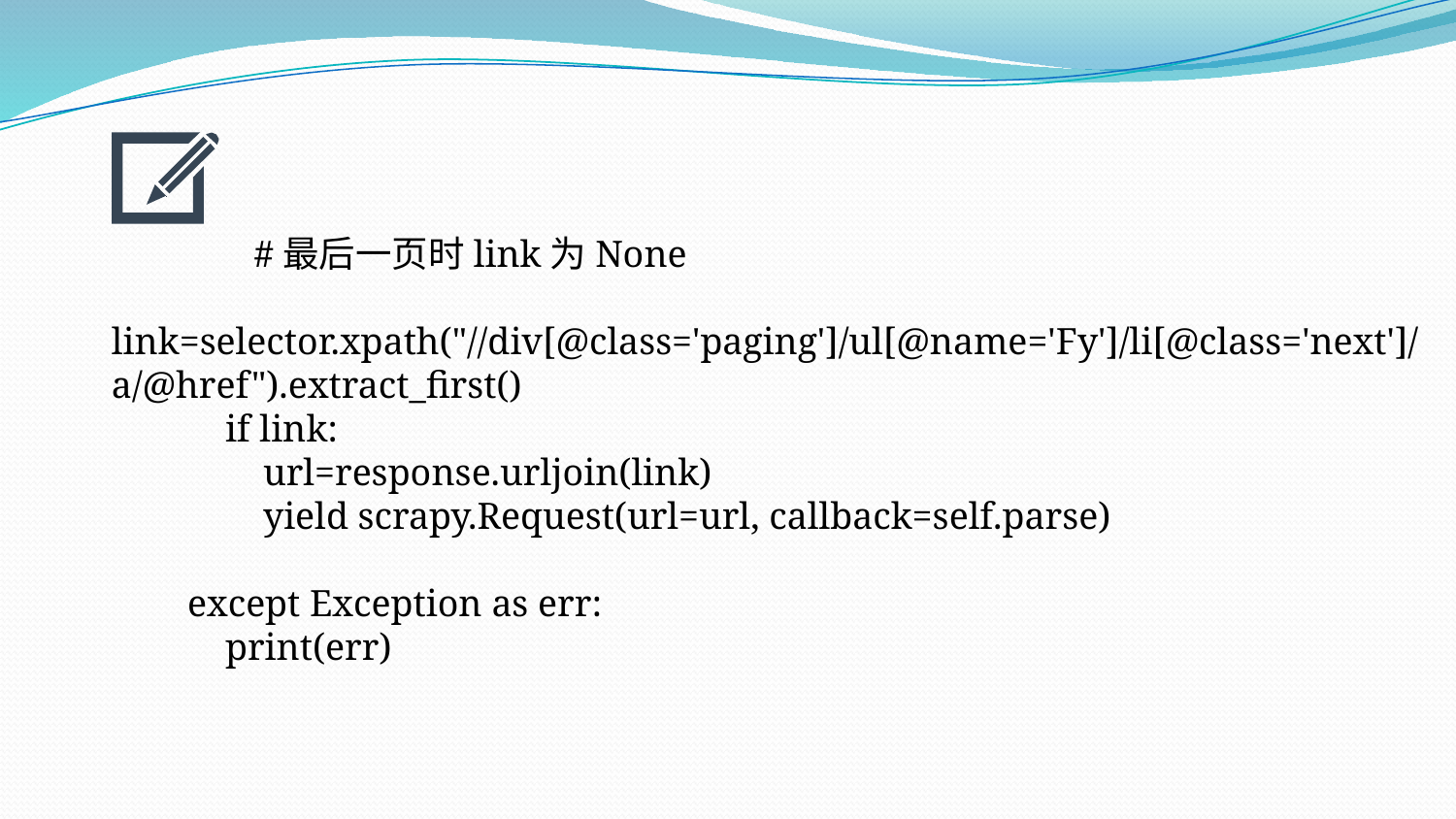

#最后一页时link为None
                       	link=selector.xpath("//div[@class='paging']/ul[@name='Fy']/li[@class='next']/a/@href").extract_first()
            if link:
                url=response.urljoin(link)
                yield scrapy.Request(url=url, callback=self.parse)

        except Exception as err:
            print(err)